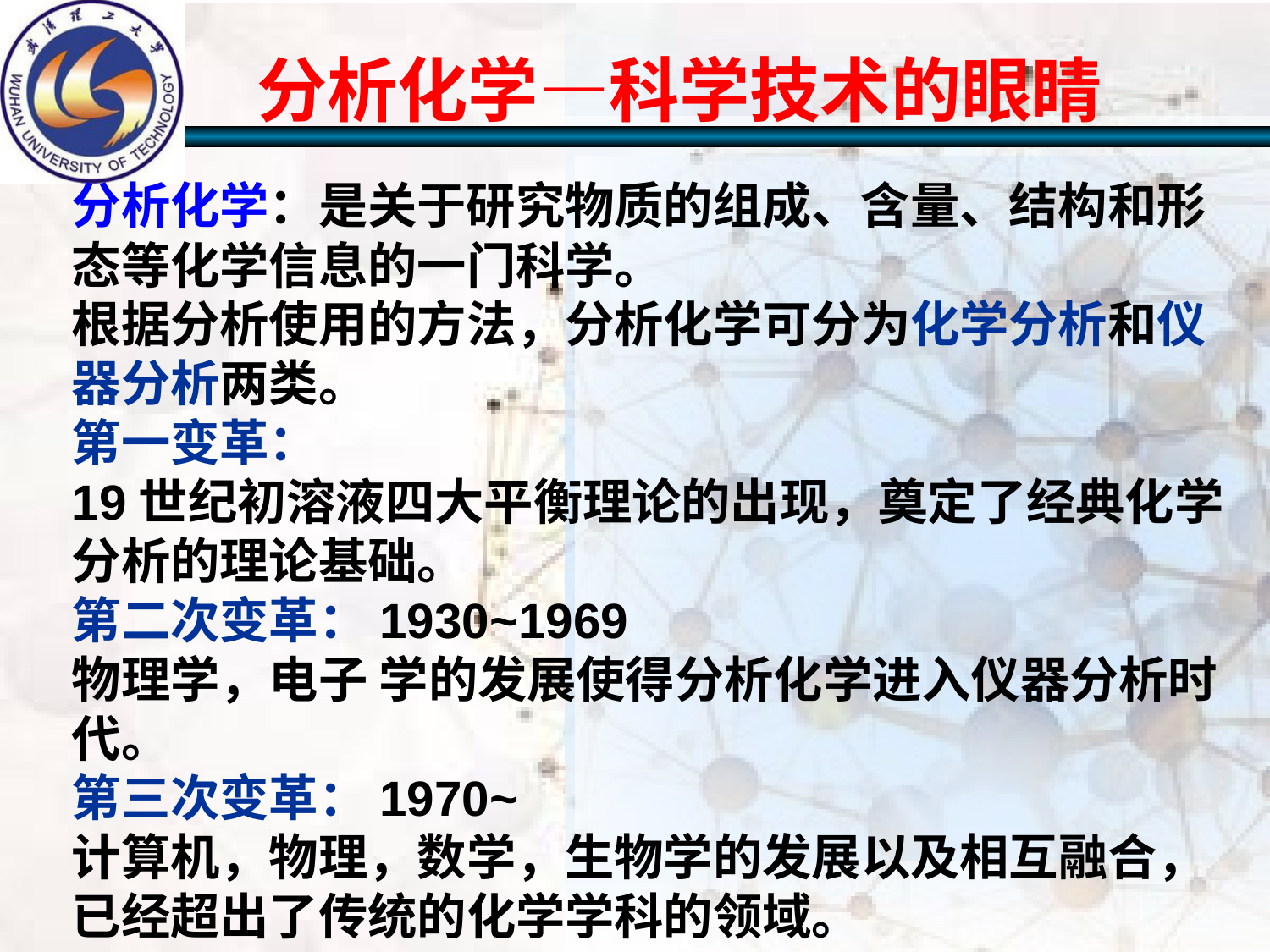

分析化学—科学技术的眼睛
分析化学：是关于研究物质的组成、含量、结构和形态等化学信息的一门科学。
根据分析使用的方法，分析化学可分为化学分析和仪器分析两类。
第一变革：
19世纪初溶液四大平衡理论的出现，奠定了经典化学分析的理论基础。
第二次变革：1930~1969
物理学，电子 学的发展使得分析化学进入仪器分析时代。
第三次变革：1970~
计算机，物理，数学，生物学的发展以及相互融合，已经超出了传统的化学学科的领域。